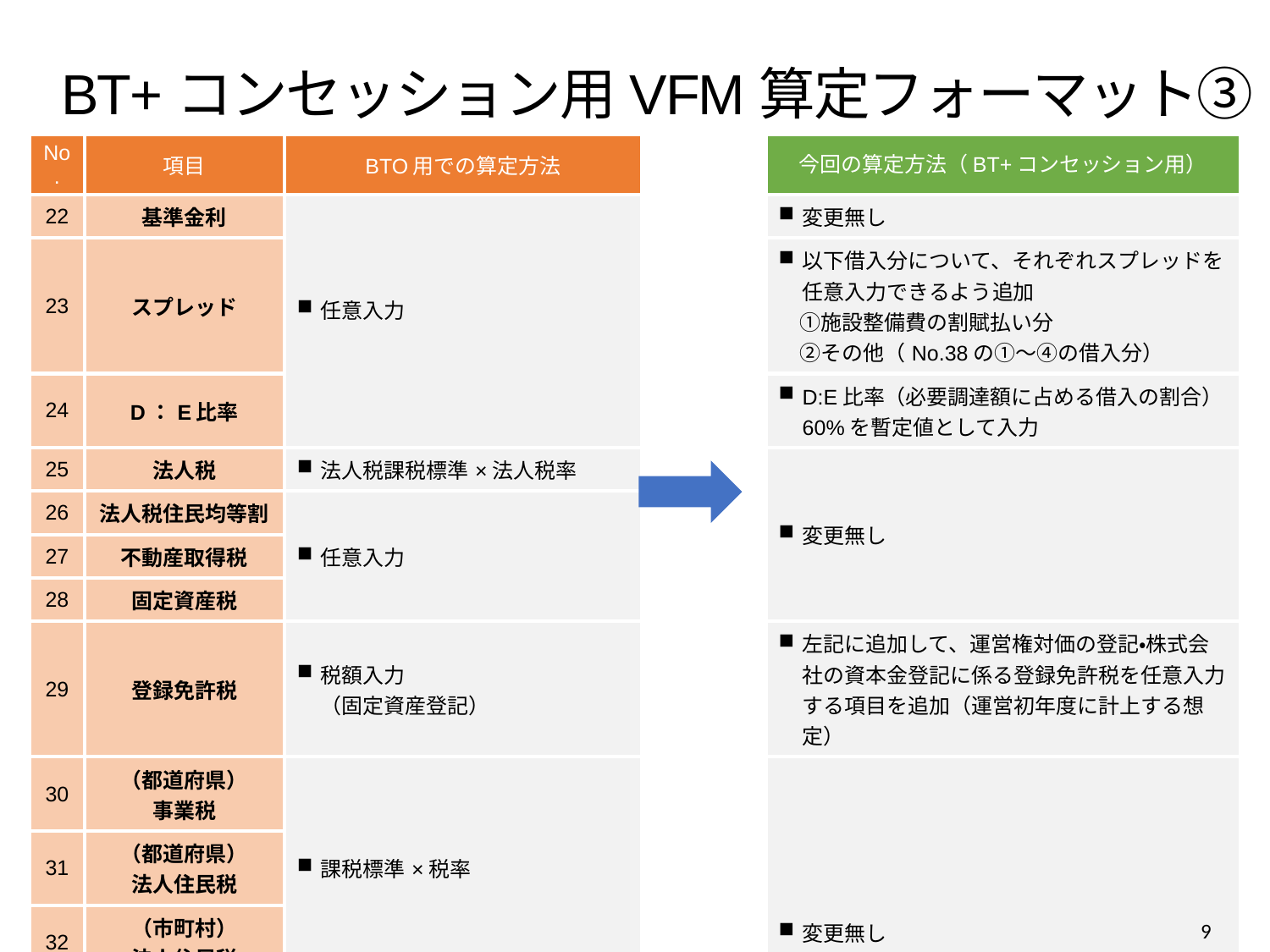

# BT+コンセッション用VFM算定フォーマット③
| No. | 項目 | BTO用での算定方法 |  | 今回の算定方法（BT+コンセッション用） |
| --- | --- | --- | --- | --- |
| 22 | 基準金利 | 任意入力 |  | 変更無し |
| 23 | スプレッド |  |  | 以下借入分について、それぞれスプレッドを任意入力できるよう追加 　①施設整備費の割賦払い分 　②その他（No.38の①～④の借入分） |
| 24 | D：E比率 |  |  | D:E比率（必要調達額に占める借入の割合）60%を暫定値として入力 |
| 25 | 法人税 | 法人税課税標準×法人税率 |  | 変更無し |
| 26 | 法人税住民均等割 | 任意入力 |  |  |
| 27 | 不動産取得税 |  |  |  |
| 28 | 固定資産税 |  |  |  |
| 29 | 登録免許税 | 税額入力 （固定資産登記） |  | 左記に追加して、運営権対価の登記・株式会社の資本金登記に係る登録免許税を任意入力する項目を追加（運営初年度に計上する想定） |
| 30 | （都道府県） 事業税 | 課税標準×税率 |  | 変更無し |
| 31 | （都道府県） 法人住民税 |  |  |  |
| 32 | （市町村） 法人住民税 |  |  |  |
| 33 | 任意入力（全額） ①完工年度のみ | 任意入力 |  |  |
| 34 | 任意入力（全額） ②運営期間中 |  |  |  |

9